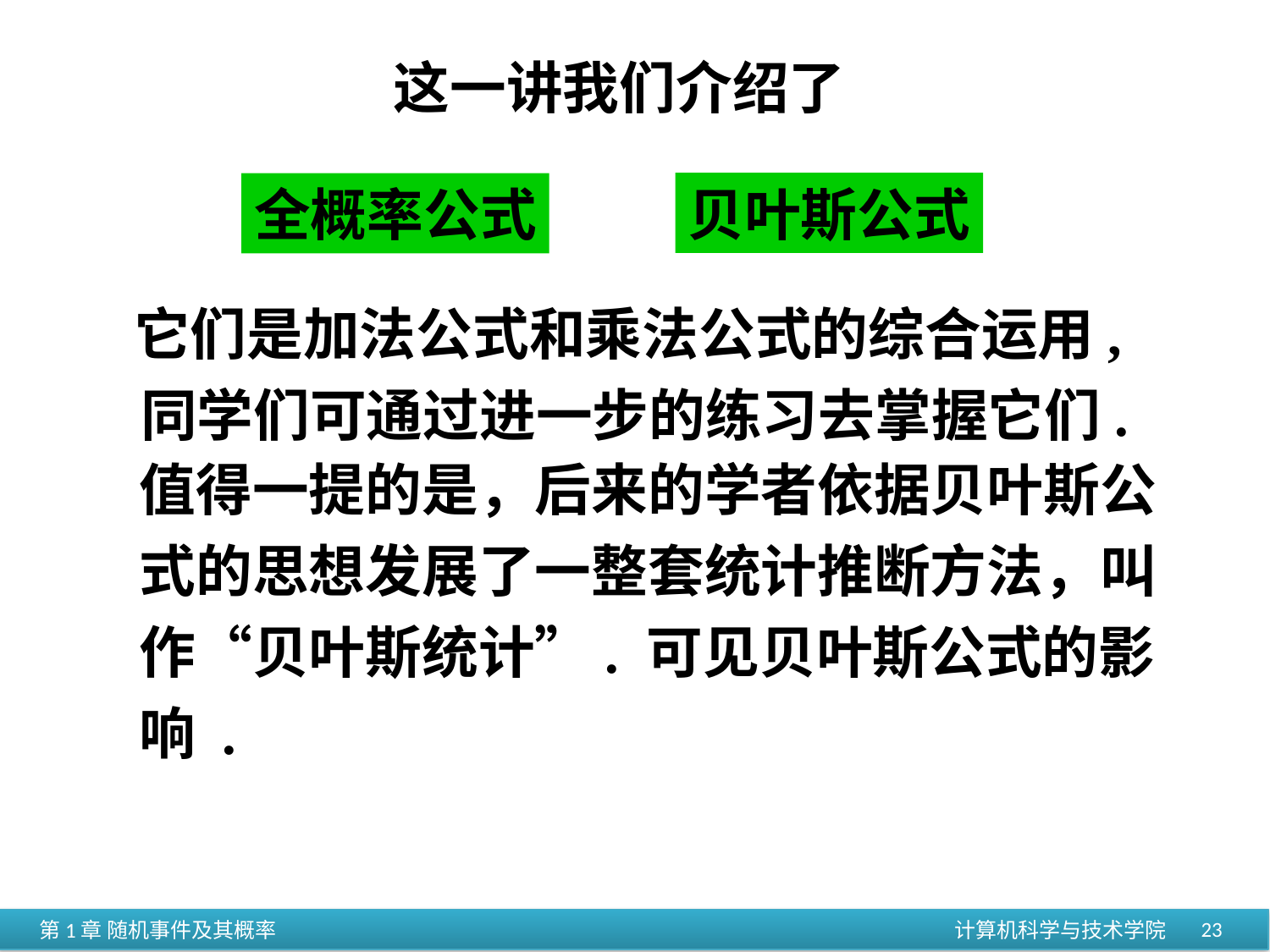

这一讲我们介绍了
贝叶斯公式
全概率公式
它们是加法公式和乘法公式的综合运用,同学们可通过进一步的练习去掌握它们.
值得一提的是，后来的学者依据贝叶斯公式的思想发展了一整套统计推断方法，叫作“贝叶斯统计”. 可见贝叶斯公式的影响 .